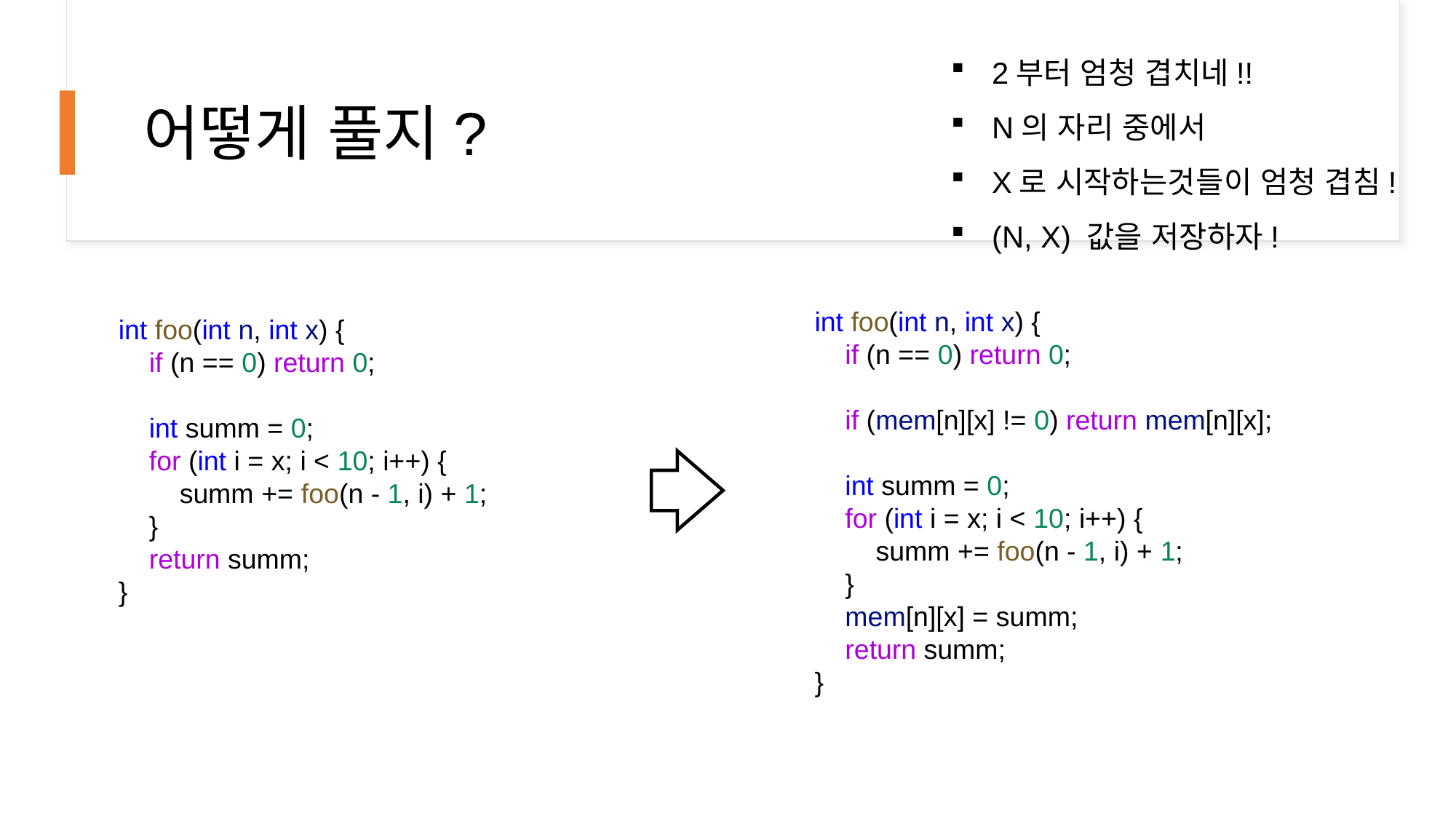

2부터 엄청 겹치네!!
N의 자리 중에서
X로 시작하는것들이 엄청 겹침!
(N, X) 값을 저장하자!
# 어떻게 풀지?

int foo(int n, int x) {
    if (n == 0) return 0;
    if (mem[n][x] != 0) return mem[n][x];
    int summ = 0;
    for (int i = x; i < 10; i++) {
        summ += foo(n - 1, i) + 1;
    }
    mem[n][x] = summ;
    return summ;
}
int foo(int n, int x) {
    if (n == 0) return 0;
    int summ = 0;
    for (int i = x; i < 10; i++) {
        summ += foo(n - 1, i) + 1;
    }
    return summ;
}